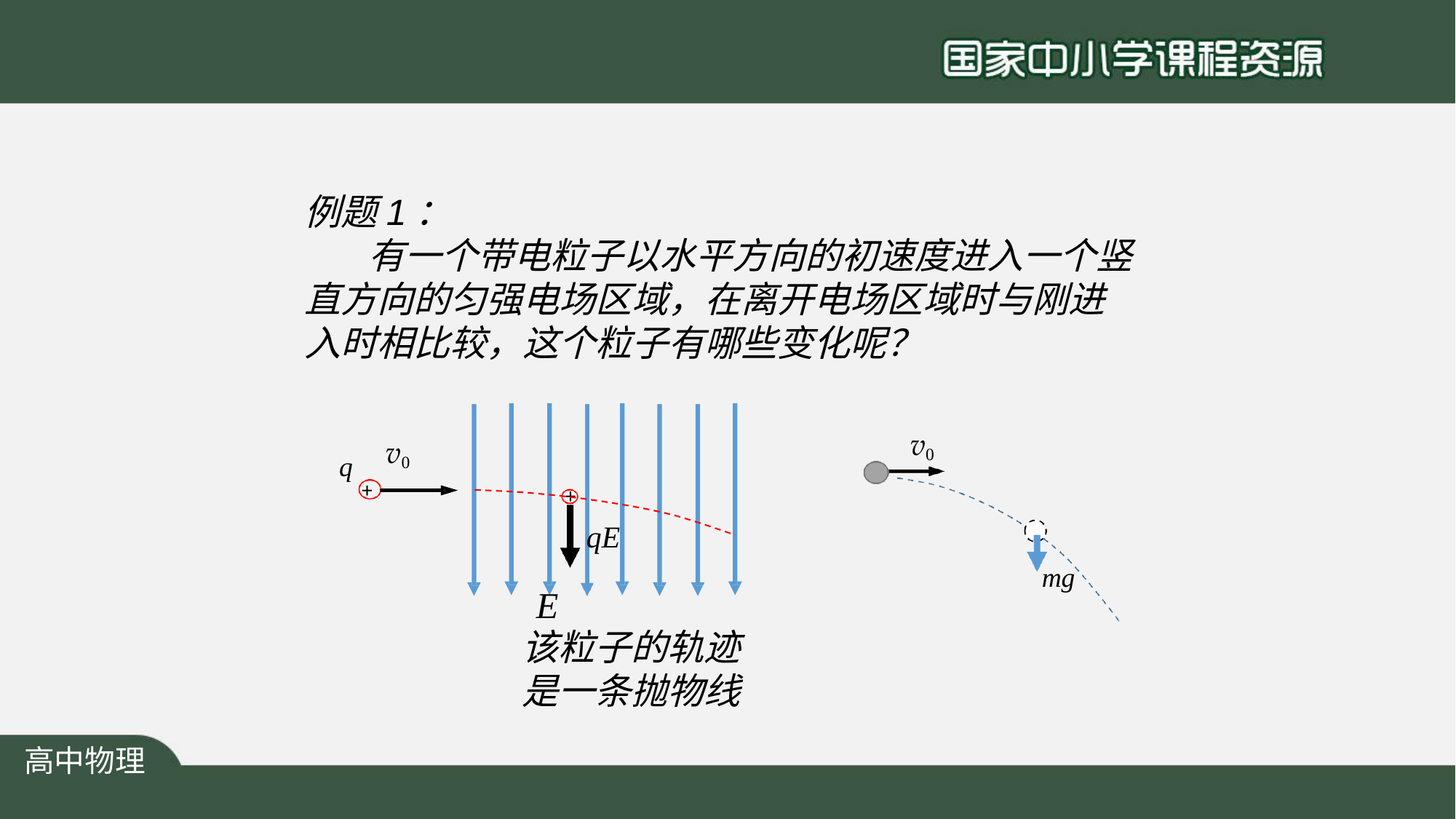

# 例题1：
有一个带电粒子以水平方向的初速度进入一个竖 直方向的匀强电场区域，在离开电场区域时与刚进 入时相比较，这个粒子有哪些变化呢？

v0
v0
q

+

+

qE
mg
E
该粒子的轨迹
是一条抛物线
高中物理